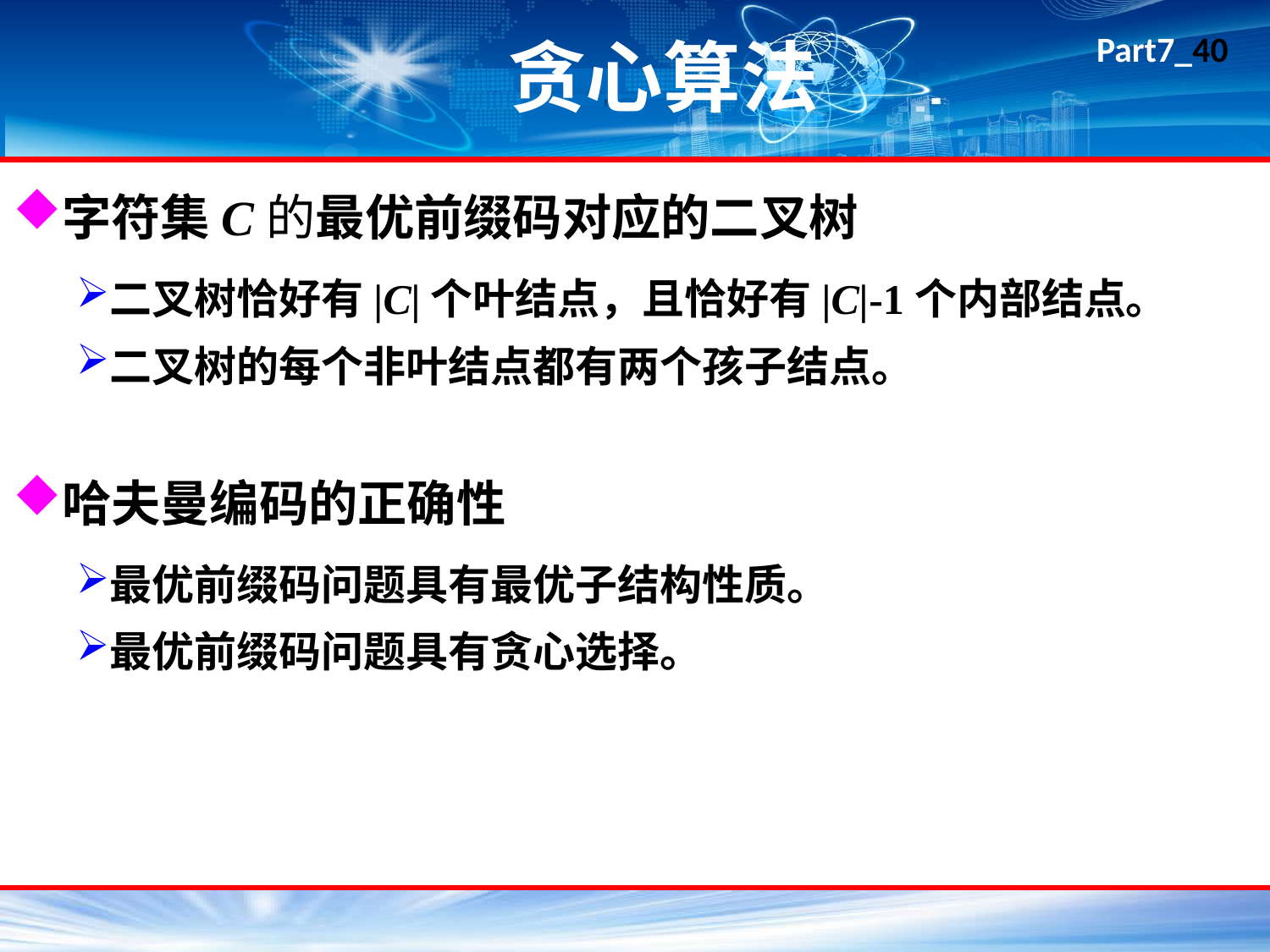

# 贪心算法
字符集C的最优前缀码对应的二叉树
二叉树恰好有|C|个叶结点，且恰好有|C|-1个内部结点。
二叉树的每个非叶结点都有两个孩子结点。

哈夫曼编码的正确性
最优前缀码问题具有最优子结构性质。
最优前缀码问题具有贪心选择。